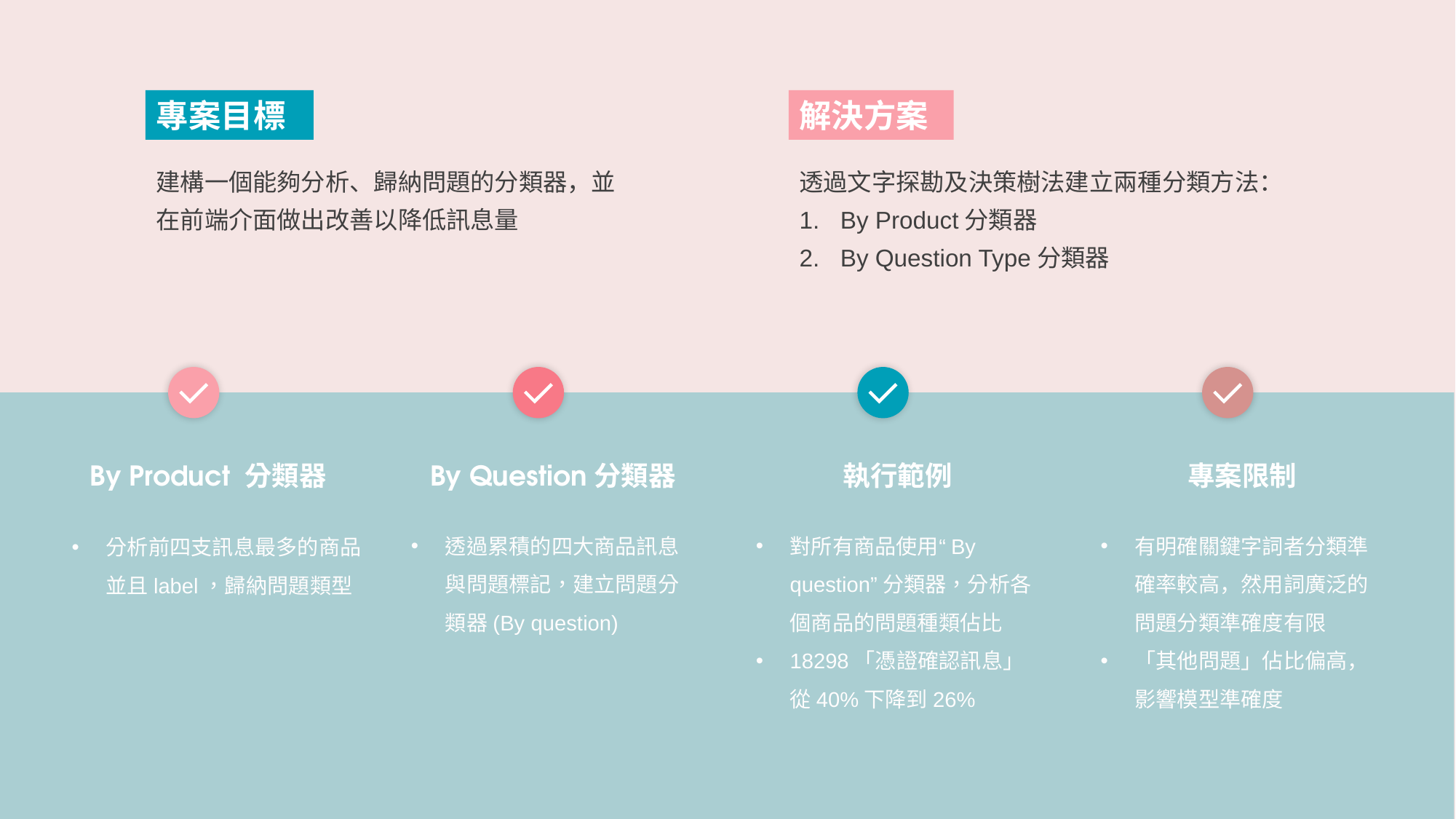

專案目標
解決方案
建構一個能夠分析、歸納問題的分類器，並在前端介面做出改善以降低訊息量
透過文字探勘及決策樹法建立兩種分類方法：
By Product分類器
By Question Type分類器

By Product 分類器
By Question分類器
執行範例
專案限制
透過累積的四大商品訊息與問題標記，建立問題分類器(By question)
對所有商品使用“By question”分類器，分析各個商品的問題種類佔比
18298「憑證確認訊息」從40%下降到26%
有明確關鍵字詞者分類準確率較高，然用詞廣泛的問題分類準確度有限
「其他問題」佔比偏高，影響模型準確度
分析前四支訊息最多的商品並且label，歸納問題類型